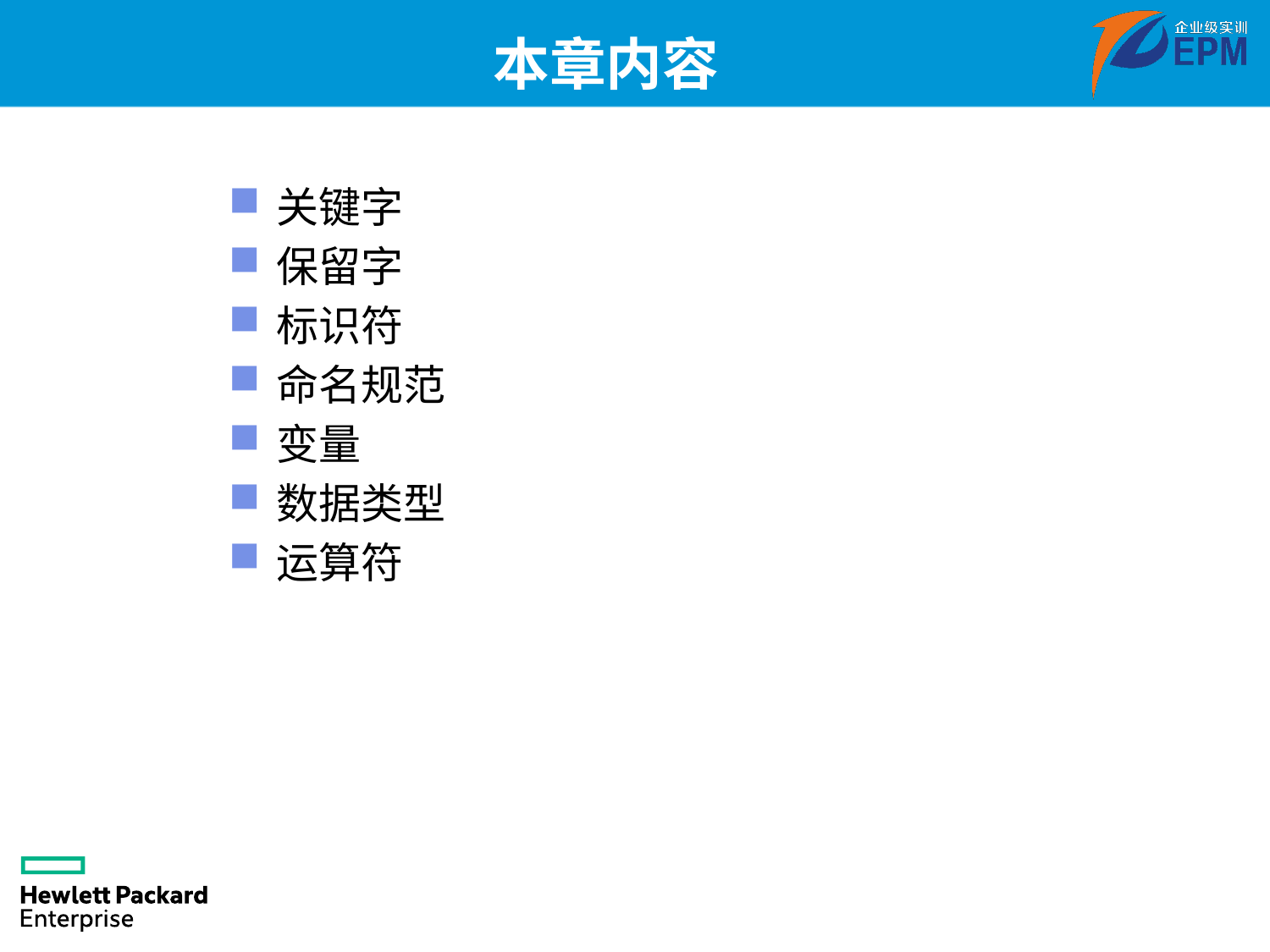

# 本章内容
关键字
保留字
标识符
命名规范
变量
数据类型
运算符